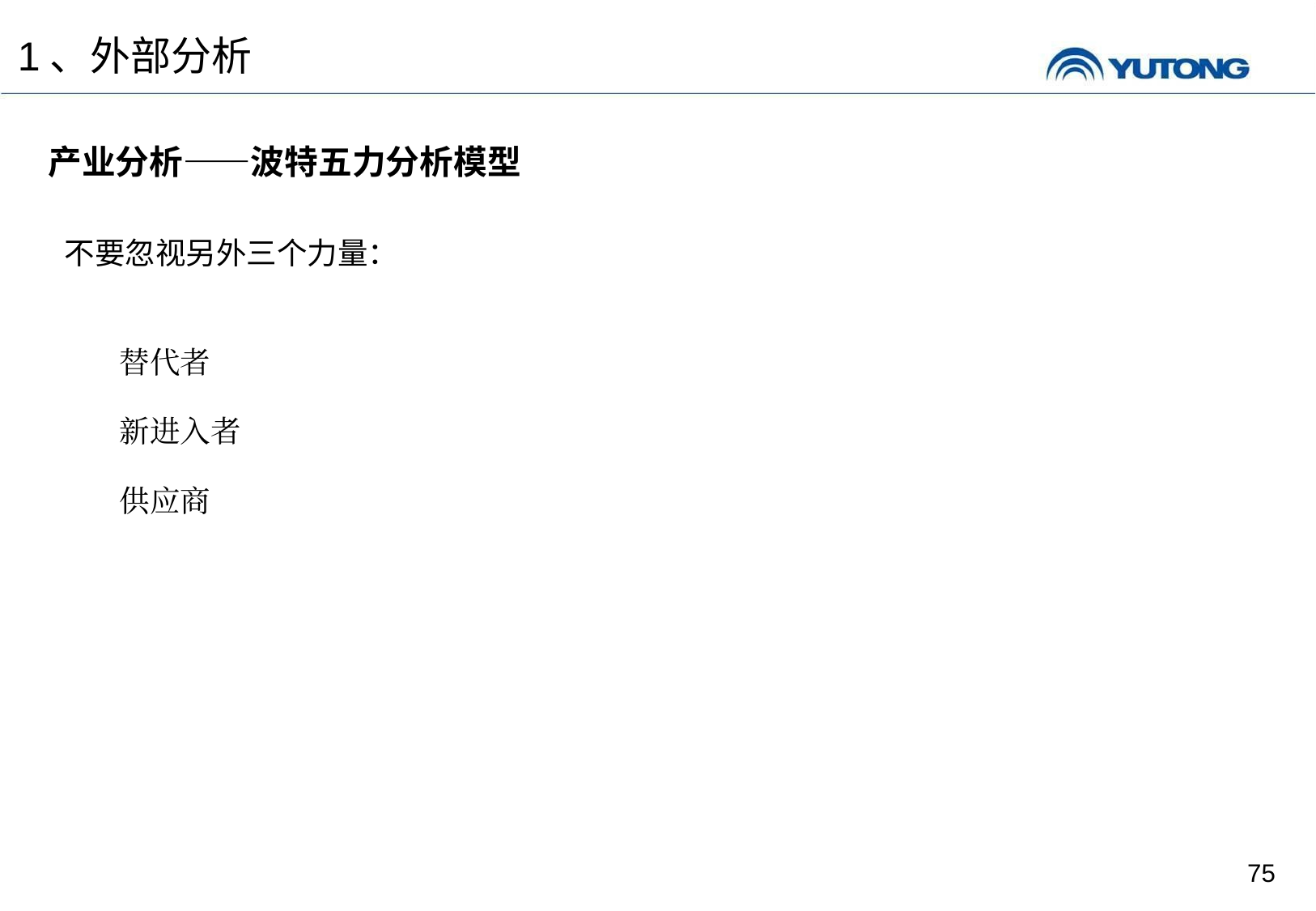

1、外部分析
产业分析——波特五力分析模型
不要忽视另外三个力量：
替代者
新进入者
供应商
75